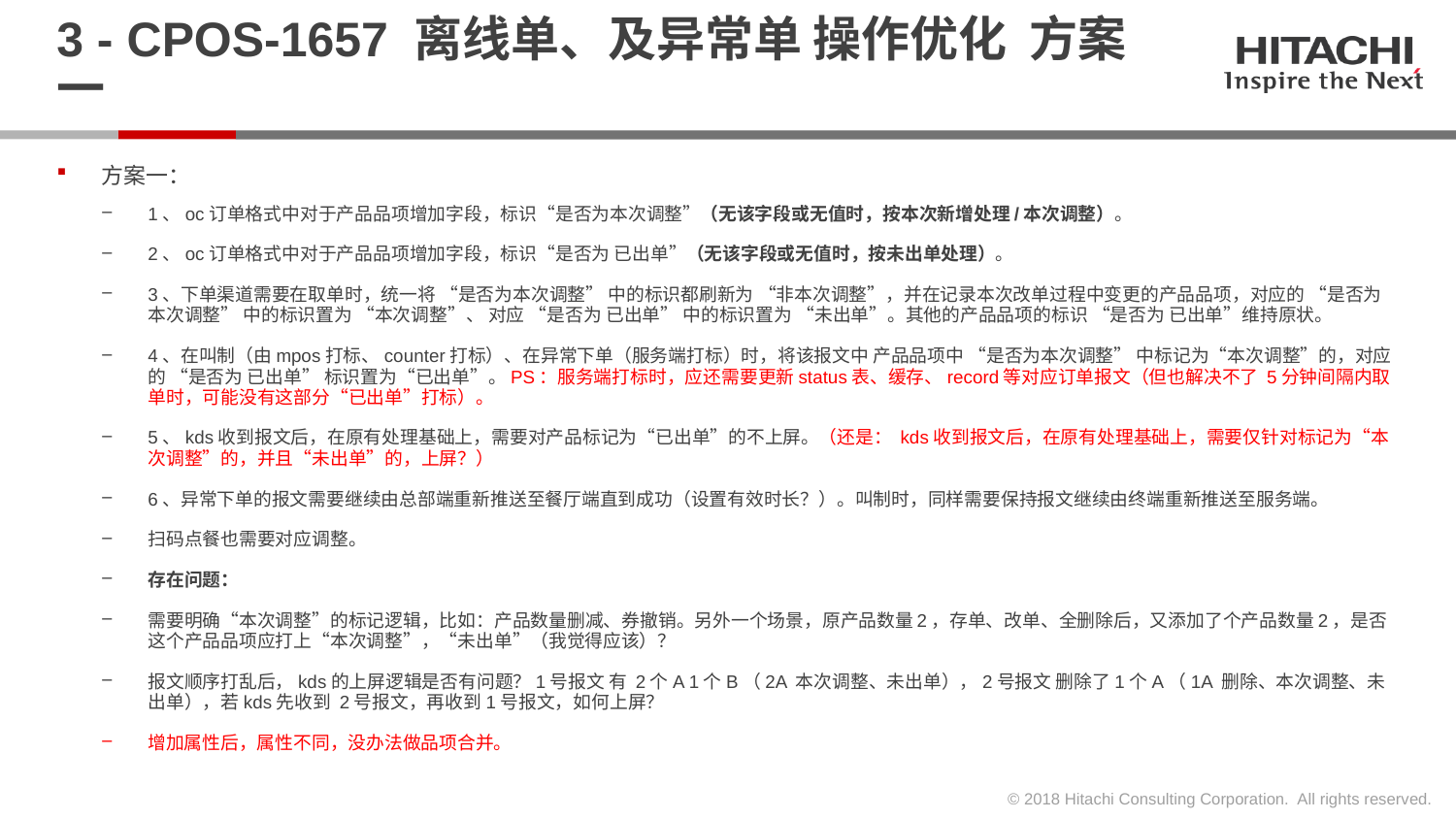

# 3 - CPOS-1657 离线单、及异常单 操作优化  方案一
方案一：
1、oc订单格式中对于产品品项增加字段，标识“是否为本次调整”（无该字段或无值时，按本次新增处理/本次调整）。
2、oc订单格式中对于产品品项增加字段，标识“是否为 已出单”（无该字段或无值时，按未出单处理）。
3、下单渠道需要在取单时，统一将 “是否为本次调整” 中的标识都刷新为 “非本次调整”，并在记录本次改单过程中变更的产品品项，对应的 “是否为本次调整” 中的标识置为 “本次调整”、 对应 “是否为 已出单” 中的标识置为 “未出单”。其他的产品品项的标识 “是否为 已出单”维持原状。
4、在叫制（由mpos打标、counter打标）、在异常下单（服务端打标）时，将该报文中 产品品项中 “是否为本次调整” 中标记为“本次调整”的，对应的 “是否为 已出单” 标识置为“已出单”。PS：服务端打标时，应还需要更新status表、缓存、record等对应订单报文（但也解决不了 5分钟间隔内取单时，可能没有这部分“已出单”打标）。
5、kds收到报文后，在原有处理基础上，需要对产品标记为“已出单”的不上屏。（还是： kds收到报文后，在原有处理基础上，需要仅针对标记为“本次调整”的，并且“未出单”的，上屏？）
6、异常下单的报文需要继续由总部端重新推送至餐厅端直到成功（设置有效时长？）。叫制时，同样需要保持报文继续由终端重新推送至服务端。
扫码点餐也需要对应调整。
存在问题：
需要明确“本次调整”的标记逻辑，比如：产品数量删减、券撤销。另外一个场景，原产品数量2，存单、改单、全删除后，又添加了个产品数量2，是否这个产品品项应打上“本次调整”，“未出单”（我觉得应该）？
报文顺序打乱后，kds的上屏逻辑是否有问题？1号报文 有 2个A 1个B（2A 本次调整、未出单），2号报文 删除了1个A（1A 删除、本次调整、未出单），若kds先收到 2号报文，再收到1号报文，如何上屏？
增加属性后，属性不同，没办法做品项合并。